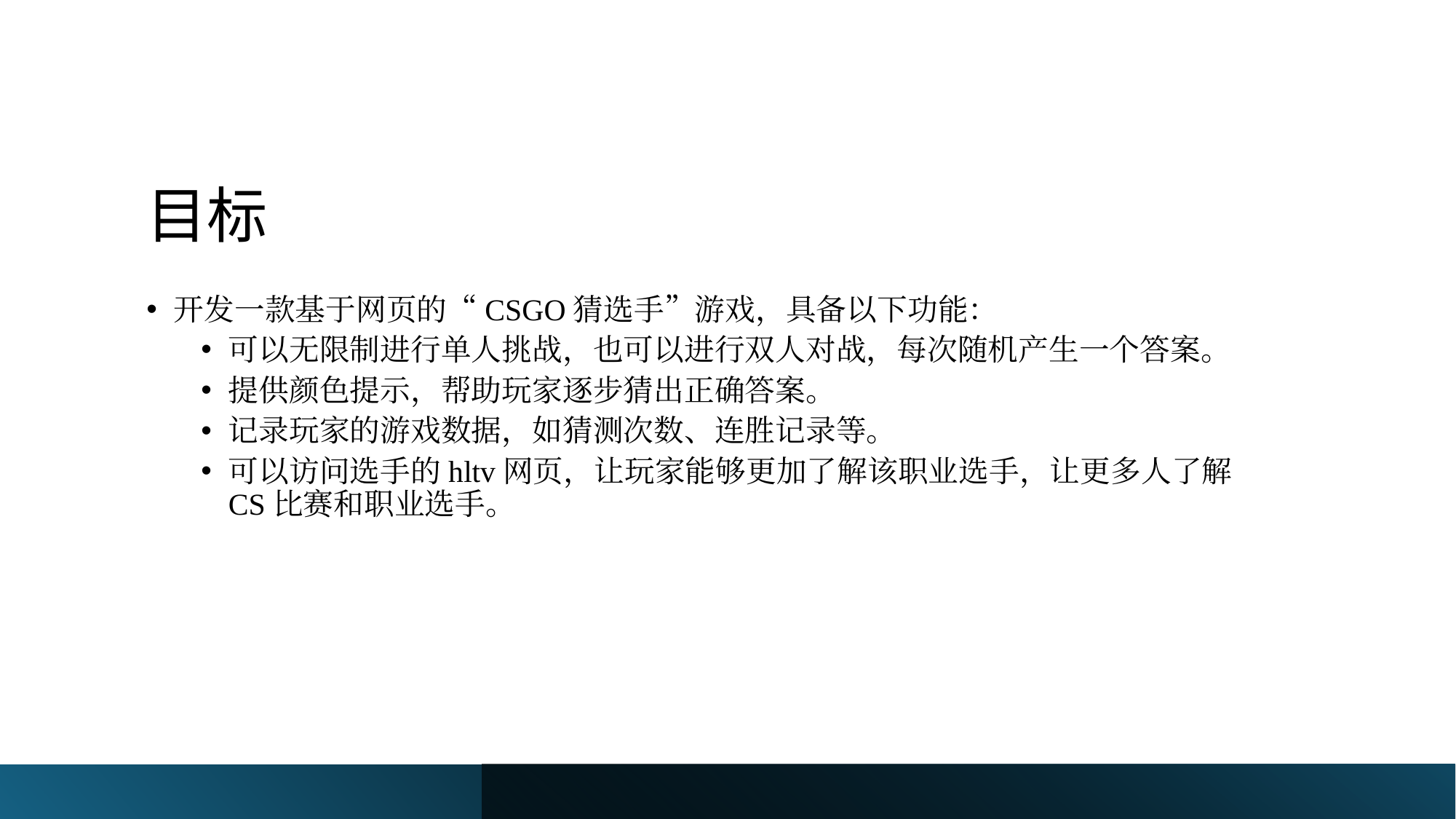

# 目标
开发一款基于网页的“CSGO猜选手”游戏，具备以下功能：
可以无限制进行单人挑战，也可以进行双人对战，每次随机产生一个答案。
提供颜色提示，帮助玩家逐步猜出正确答案。
记录玩家的游戏数据，如猜测次数、连胜记录等。
可以访问选手的hltv网页，让玩家能够更加了解该职业选手，让更多人了解 CS比赛和职业选手。